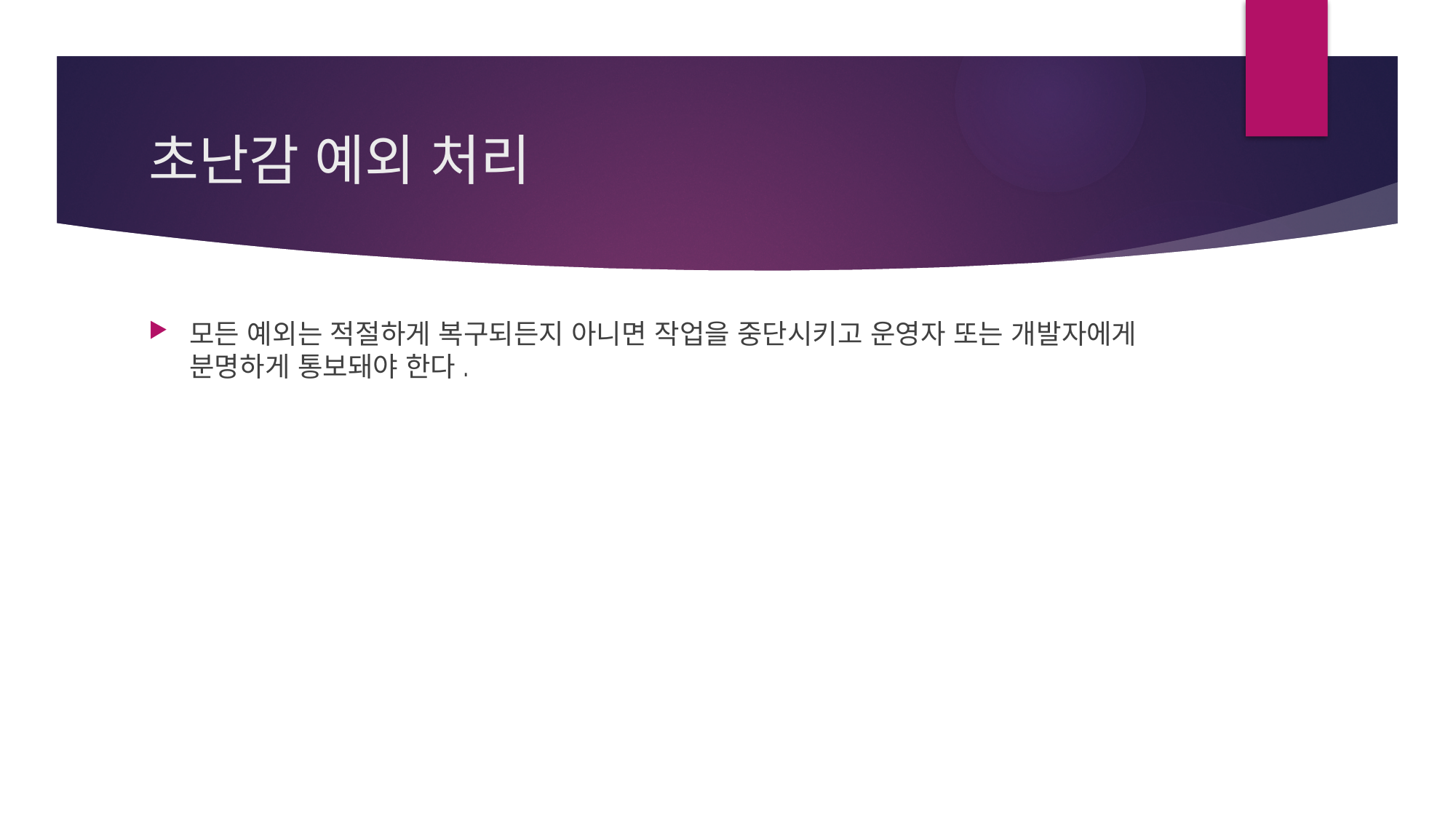

# 초난감 예외 처리
모든 예외는 적절하게 복구되든지 아니면 작업을 중단시키고 운영자 또는 개발자에게 분명하게 통보돼야 한다.